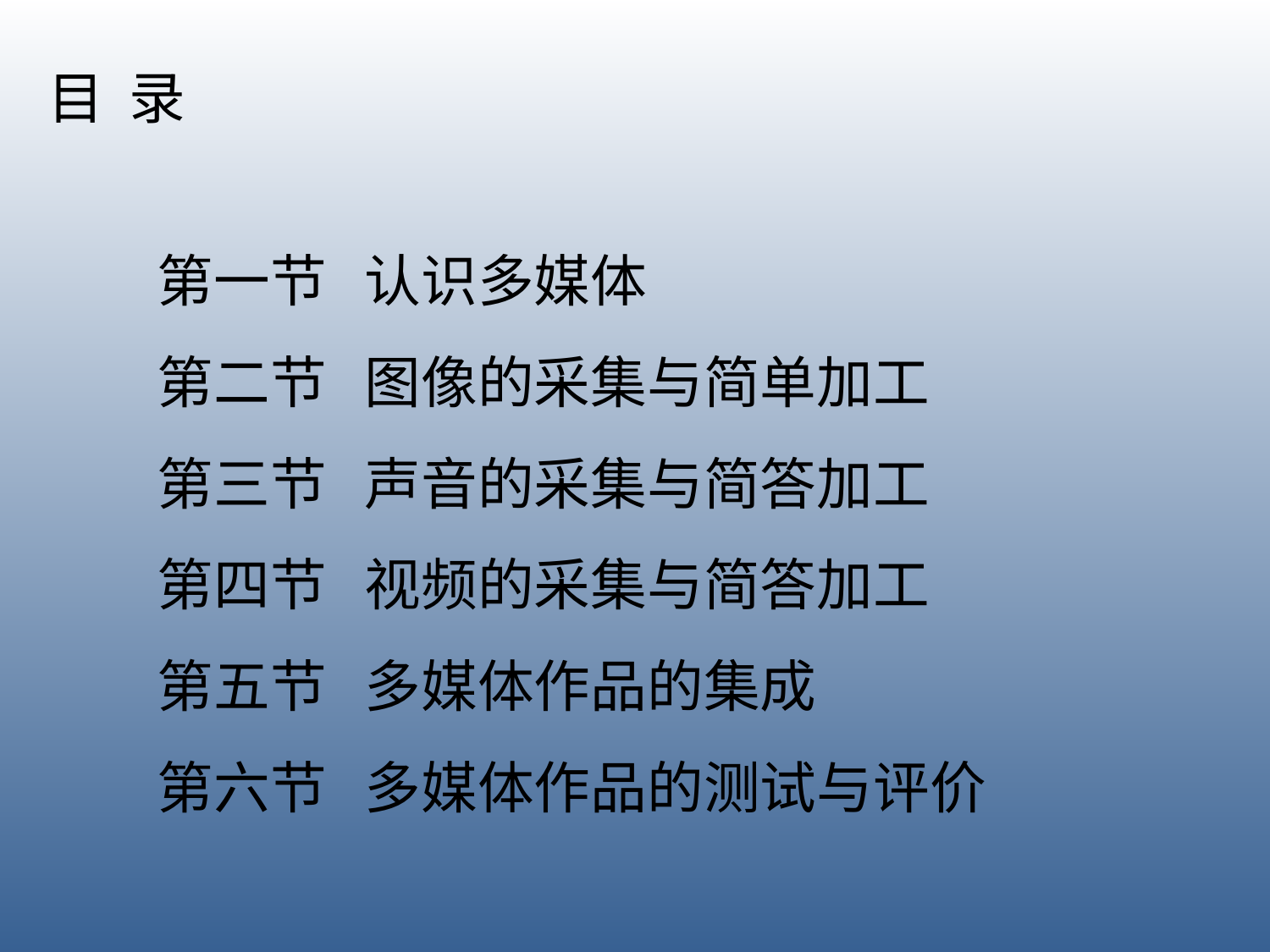

目  录
第一节   认识多媒体
第二节   图像的采集与简单加工
第三节   声音的采集与简答加工
第四节   视频的采集与简答加工
第五节   多媒体作品的集成
第六节   多媒体作品的测试与评价